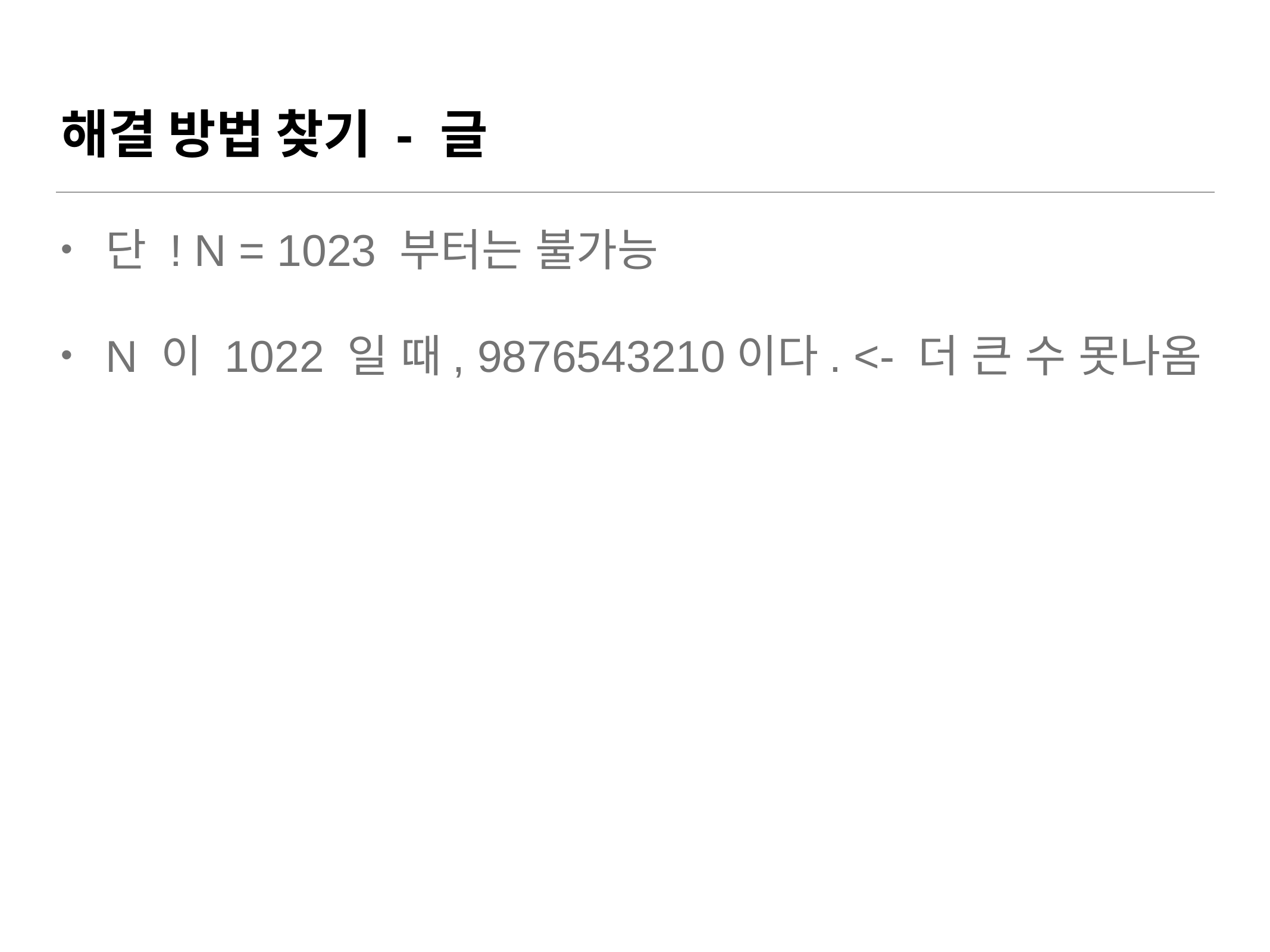

# 해결 방법 찾기 - 글
단 ! N = 1023 부터는 불가능
N 이 1022 일 때, 9876543210이다. <- 더 큰 수 못나옴